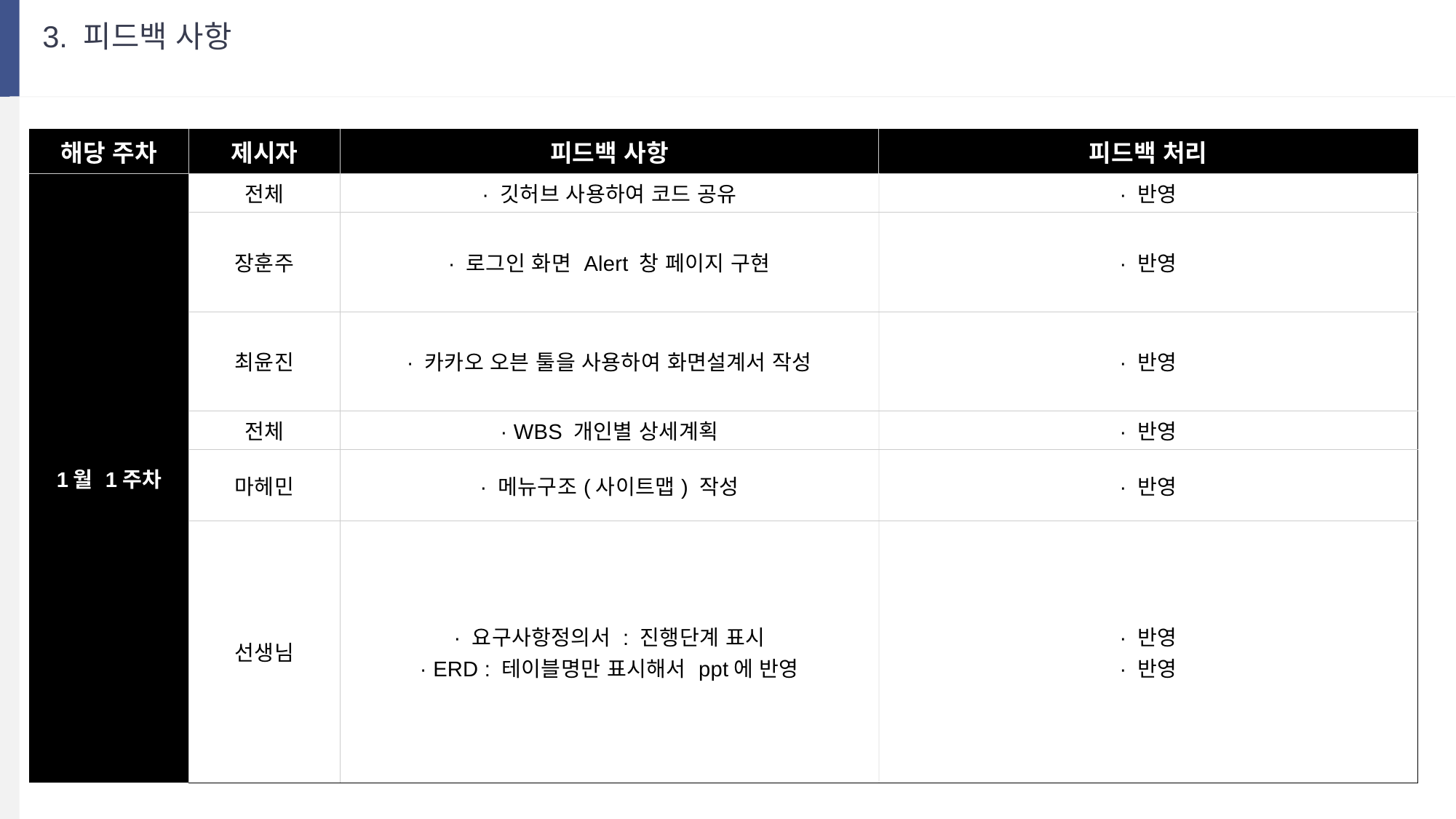

3. 피드백 사항

| 해당 주차 | 제시자 | 피드백 사항 | 피드백 처리 |
| --- | --- | --- | --- |
| 1월 1주차 | 전체 | · 깃허브 사용하여 코드 공유 | · 반영 |
|  | 장훈주 | · 로그인 화면 Alert 창 페이지 구현 | · 반영 |
|  | 최윤진 | · 카카오 오븐 툴을 사용하여 화면설계서 작성 | · 반영 |
|  | 전체 | · WBS 개인별 상세계획 | · 반영 |
|  | 마헤민 | · 메뉴구조(사이트맵) 작성 | · 반영 |
|  | 선생님 | · 요구사항정의서 : 진행단계 표시 · ERD : 테이블명만 표시해서 ppt에 반영 | · 반영 · 반영 |